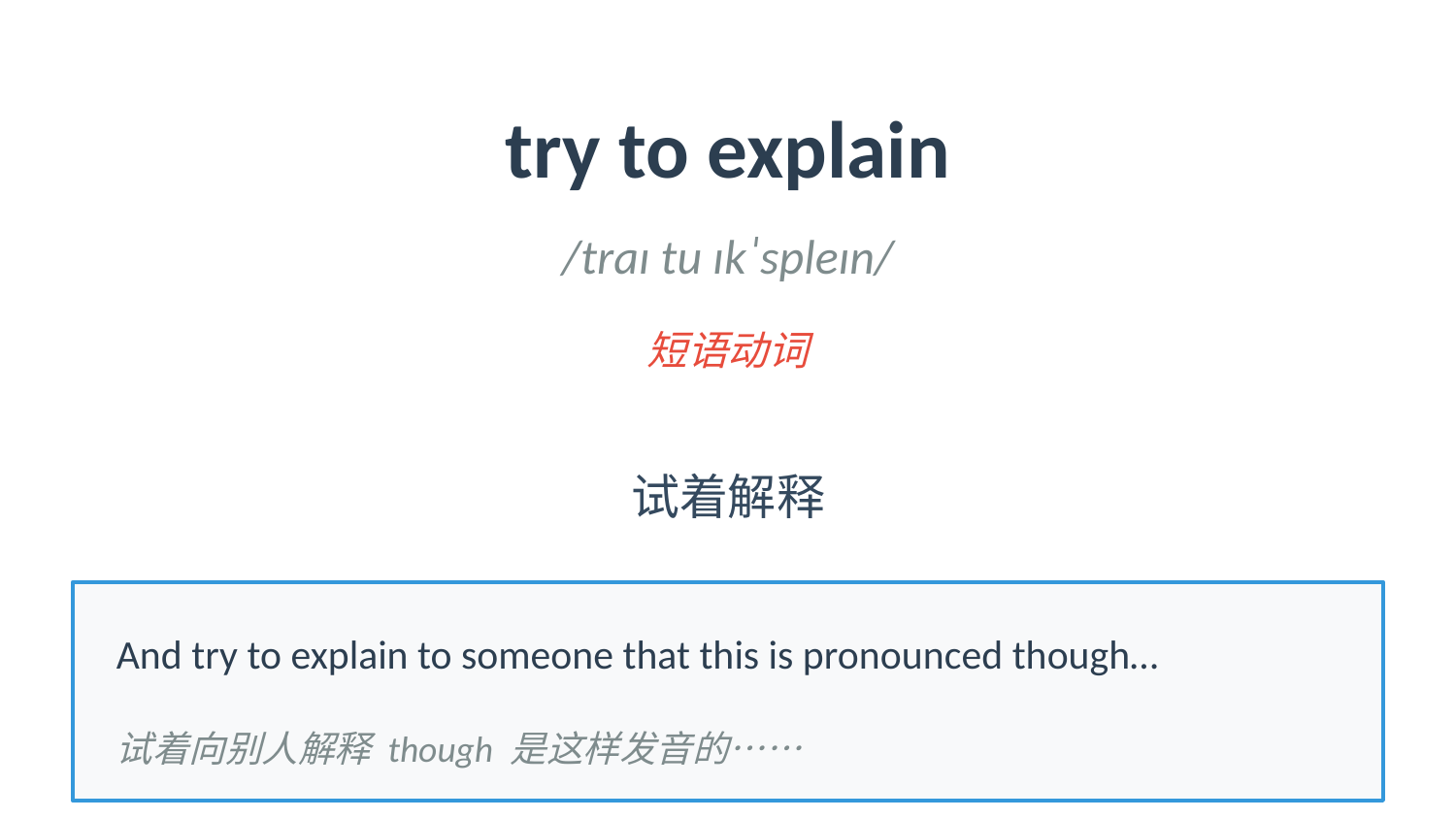

try to explain
/traɪ tu ɪkˈspleɪn/
短语动词
试着解释

And try to explain to someone that this is pronounced though…

试着向别人解释 though 是这样发音的……